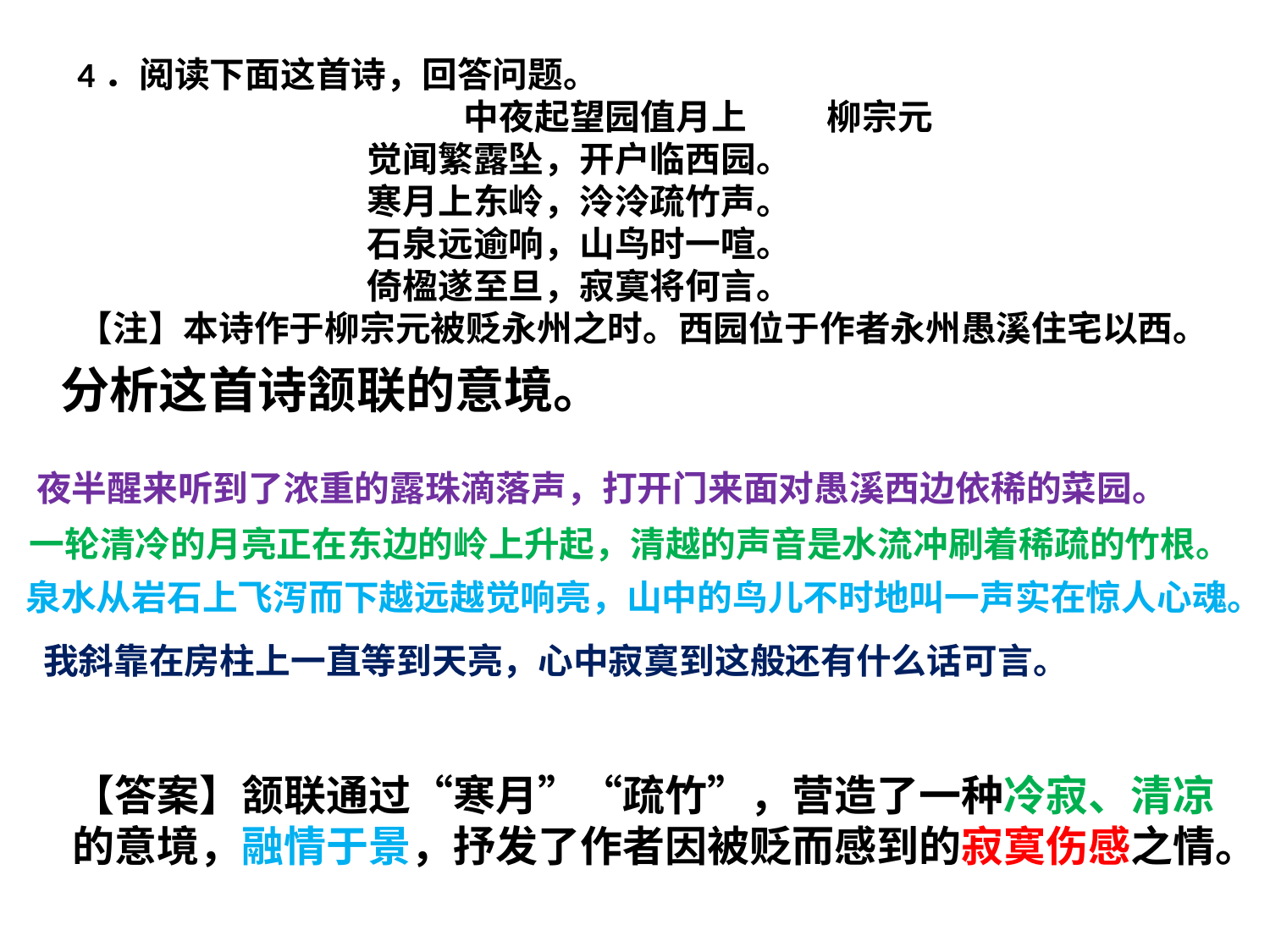

4．阅读下面这首诗，回答问题。
                                               中夜起望园值月上          柳宗元
                                   觉闻繁露坠，开户临西园。
                                   寒月上东岭，泠泠疏竹声。
                                   石泉远逾响，山鸟时一喧。
                                   倚楹遂至旦，寂寞将何言。
【注】本诗作于柳宗元被贬永州之时。西园位于作者永州愚溪住宅以西。
分析这首诗颔联的意境。
夜半醒来听到了浓重的露珠滴落声，打开门来面对愚溪西边依稀的菜园。
一轮清冷的月亮正在东边的岭上升起，清越的声音是水流冲刷着稀疏的竹根。
泉水从岩石上飞泻而下越远越觉响亮，山中的鸟儿不时地叫一声实在惊人心魂。
我斜靠在房柱上一直等到天亮，心中寂寞到这般还有什么话可言。
【答案】颔联通过“寒月”“疏竹”，营造了一种冷寂、清凉的意境，融情于景，抒发了作者因被贬而感到的寂寞伤感之情。